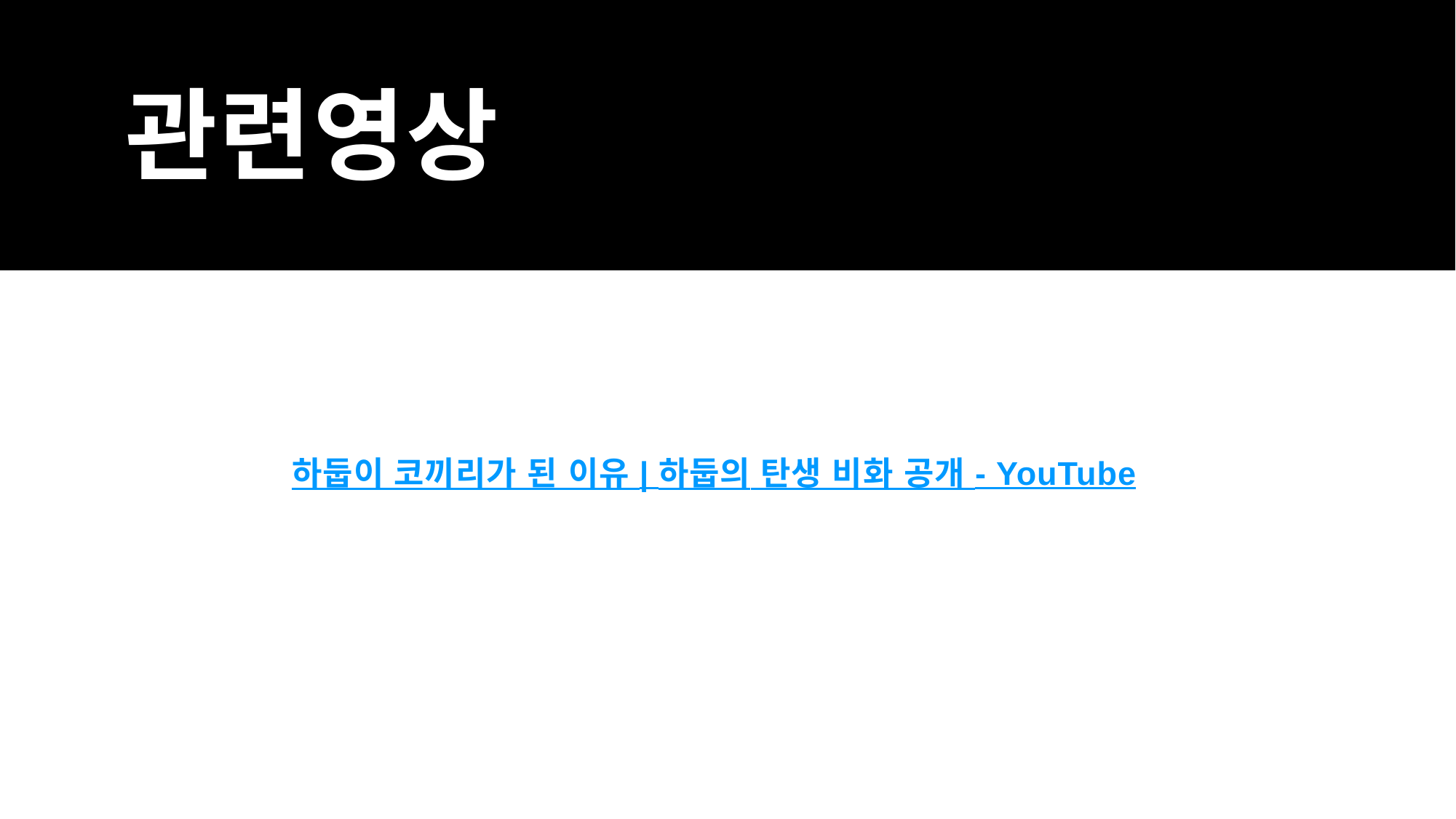

# 관련영상
하둡이 코끼리가 된 이유 | 하둡의 탄생 비화 공개 - YouTube